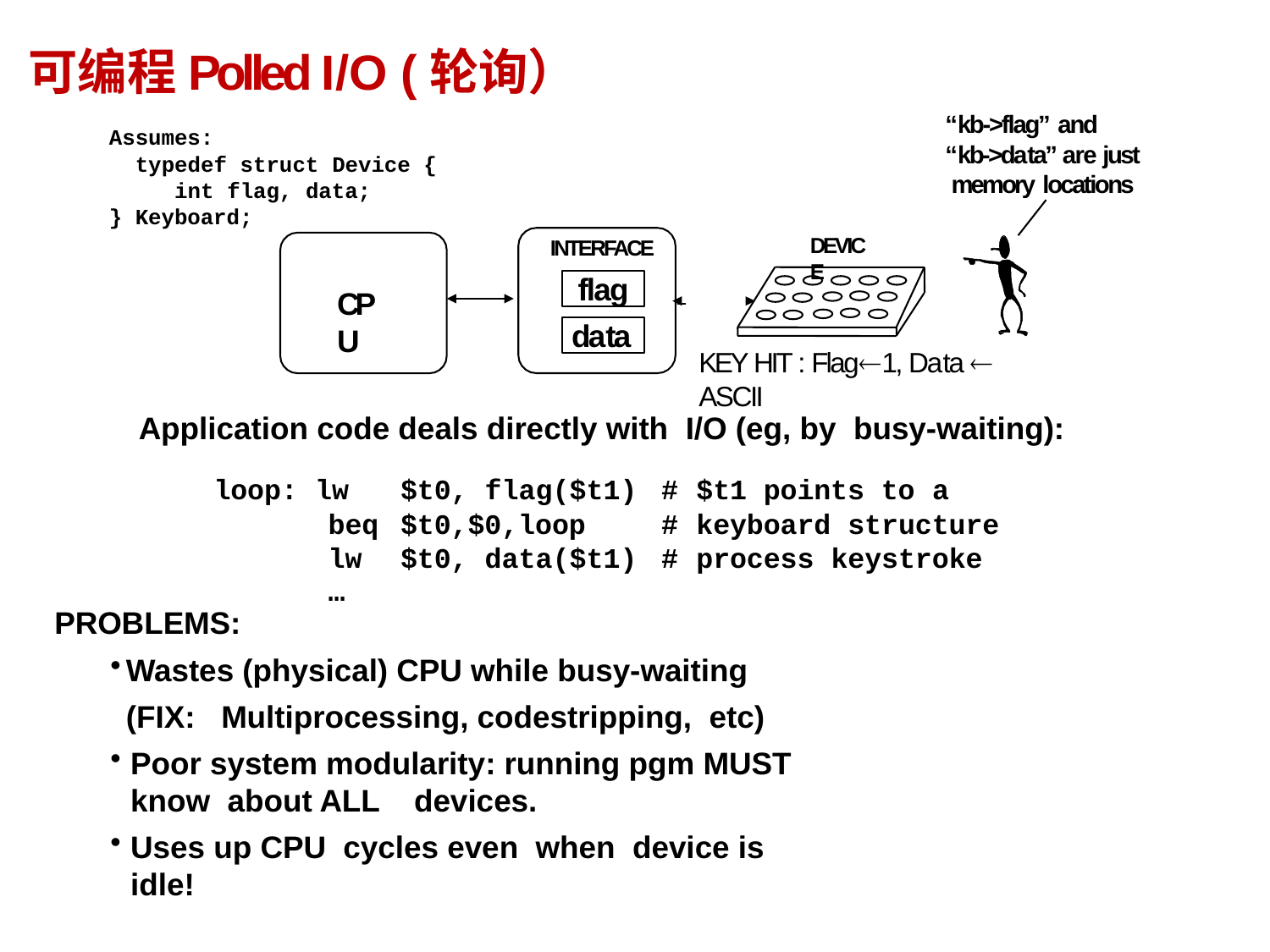

可编程Polled I/O (轮询）
“kb->flag” and
“kb->data” are just  memory locations
Assumes:
typedef struct Device {  int flag, data;
} Keyboard;

DEVICE

INTERFACE

flag

CPU

data

KEY HIT : Flag←1, Data ←  ASCII
Application code deals directly with  I/O (eg, by  busy-waiting):
| loop: lw | $t0, flag($t1) | # | $t1 points to a |
| --- | --- | --- | --- |
| beq | $t0,$0,loop | # | keyboard structure |
| lw … | $t0, data($t1) | # | process keystroke |
PROBLEMS:
Wastes (physical) CPU while busy-waiting  (FIX:   Multiprocessing, codestripping,  etc)
Poor system modularity: running pgm MUST know  about ALL    devices.
Uses up CPU  cycles even  when  device is idle!